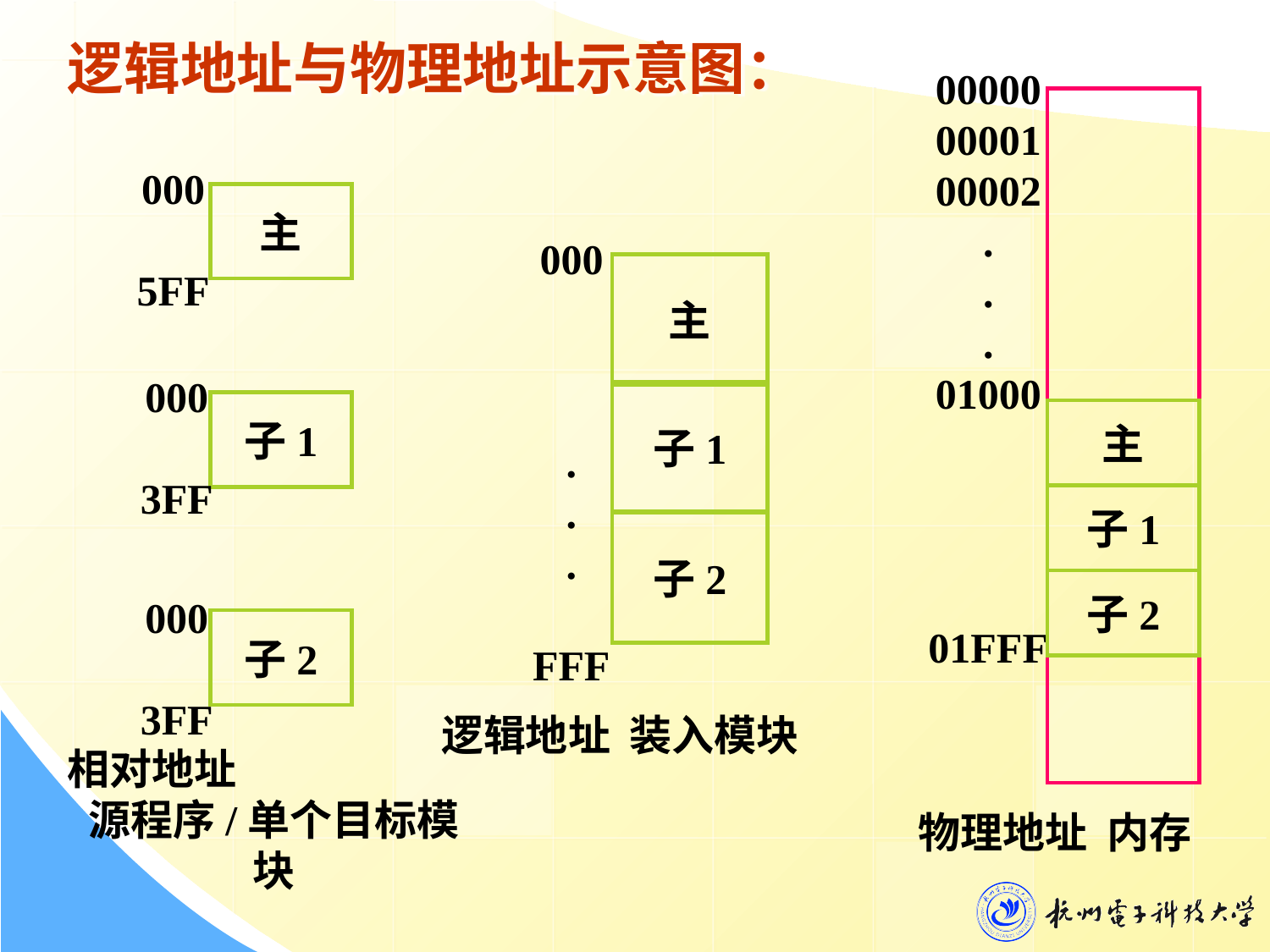

# 逻辑地址与物理地址示意图：
00000
00001
00002
.
.
.
01000

01FFF

物理地址  内存
主
子1
子2
000

5FF
主
000

3FF
子1
000

3FF
子2
相对地址
源程序/单个目标模块
000

.
.
.

FFF
主
子1
子2
逻辑地址  装入模块